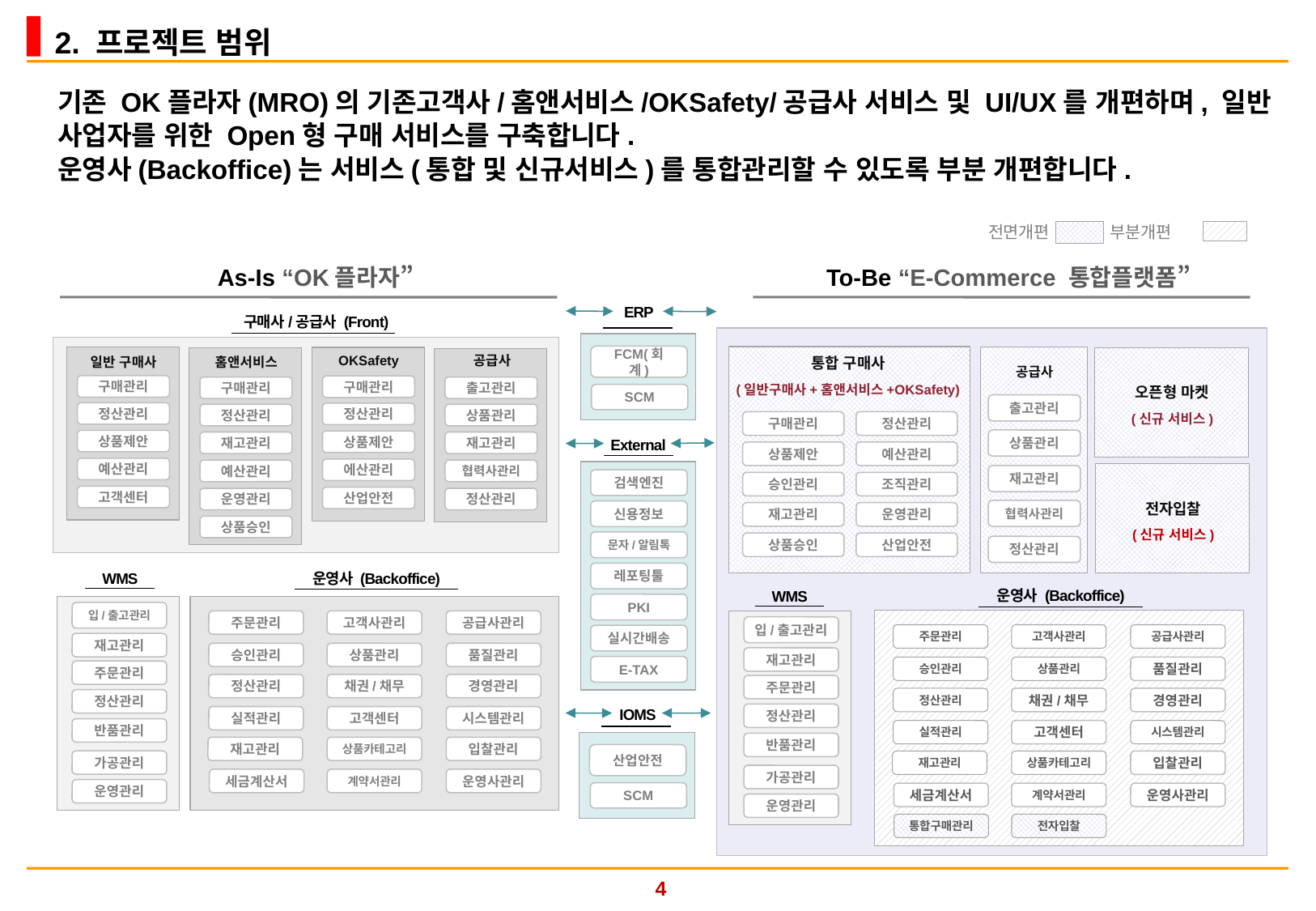

2. 프로젝트 범위
기존 OK플라자(MRO)의 기존고객사/홈앤서비스/OKSafety/공급사 서비스 및 UI/UX를 개편하며, 일반 사업자를 위한 Open형 구매 서비스를 구축합니다.
운영사(Backoffice)는 서비스(통합 및 신규서비스)를 통합관리할 수 있도록 부분 개편합니다.
 전면개편             부분개편

As-Is “OK플라자”

To-Be “E-Commerce 통합플랫폼”

ERP
구매사/공급사 (Front)

OKSafety

구매관리
정산관리
상품제안
에산관리
산업안전
공급사

출고관리
상품관리
재고관리
협력사관리
정산관리
FCM(회계)

일반 구매사

구매관리
정산관리
상품제안
예산관리
고객센터
홈앤서비스

구매관리
정산관리
재고관리
예산관리
운영관리
상품승인

통합 구매사
(일반구매사+홈앤서비스+OKSafety)
공급사
오픈형 마켓
(신규 서비스)
SCM
출고관리
구매관리
정산관리
상품관리
External
상품제안
예산관리

재고관리
검색엔진
승인관리
조직관리
전자입찰
(신규 서비스)
협력사관리
신용정보
재고관리
운영관리
문자/알림톡
상품승인
산업안전
정산관리
레포팅툴
WMS
운영사 (Backoffice)
운영사 (Backoffice)
WMS

PKI

입/출고관리

주문관리
고객사관리
공급사관리

입/출고관리
주문관리
고객사관리
공급사관리
실시간배송
재고관리
승인관리
상품관리
품질관리
재고관리
E-TAX
승인관리
상품관리
품질관리
주문관리
정산관리
채권/채무
경영관리
주문관리
정산관리
채권/채무
경영관리
정산관리
IOMS
정산관리
실적관리
고객센터
시스템관리
반품관리
실적관리
고객센터
시스템관리

반품관리
재고관리
상품카테고리
입찰관리
산업안전
가공관리
재고관리
상품카테고리
입찰관리
가공관리
세금계산서
계약서관리
운영사관리
운영관리
SCM
세금계산서
계약서관리
운영사관리
운영관리
통합구매관리
전자입찰